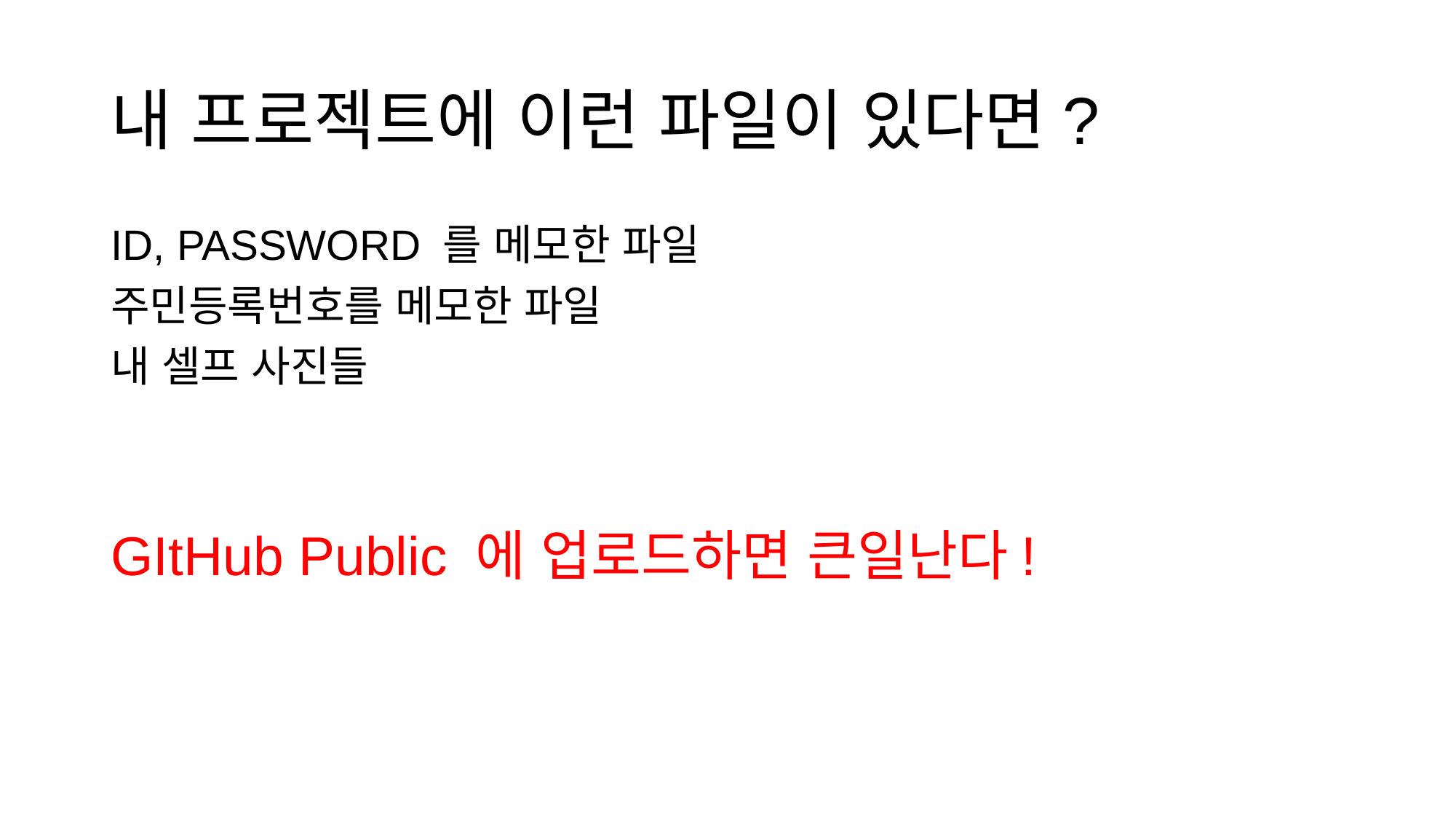

# 내 프로젝트에 이런 파일이 있다면?
ID, PASSWORD 를 메모한 파일
주민등록번호를 메모한 파일
내 셀프 사진들

GItHub Public 에 업로드하면 큰일난다!